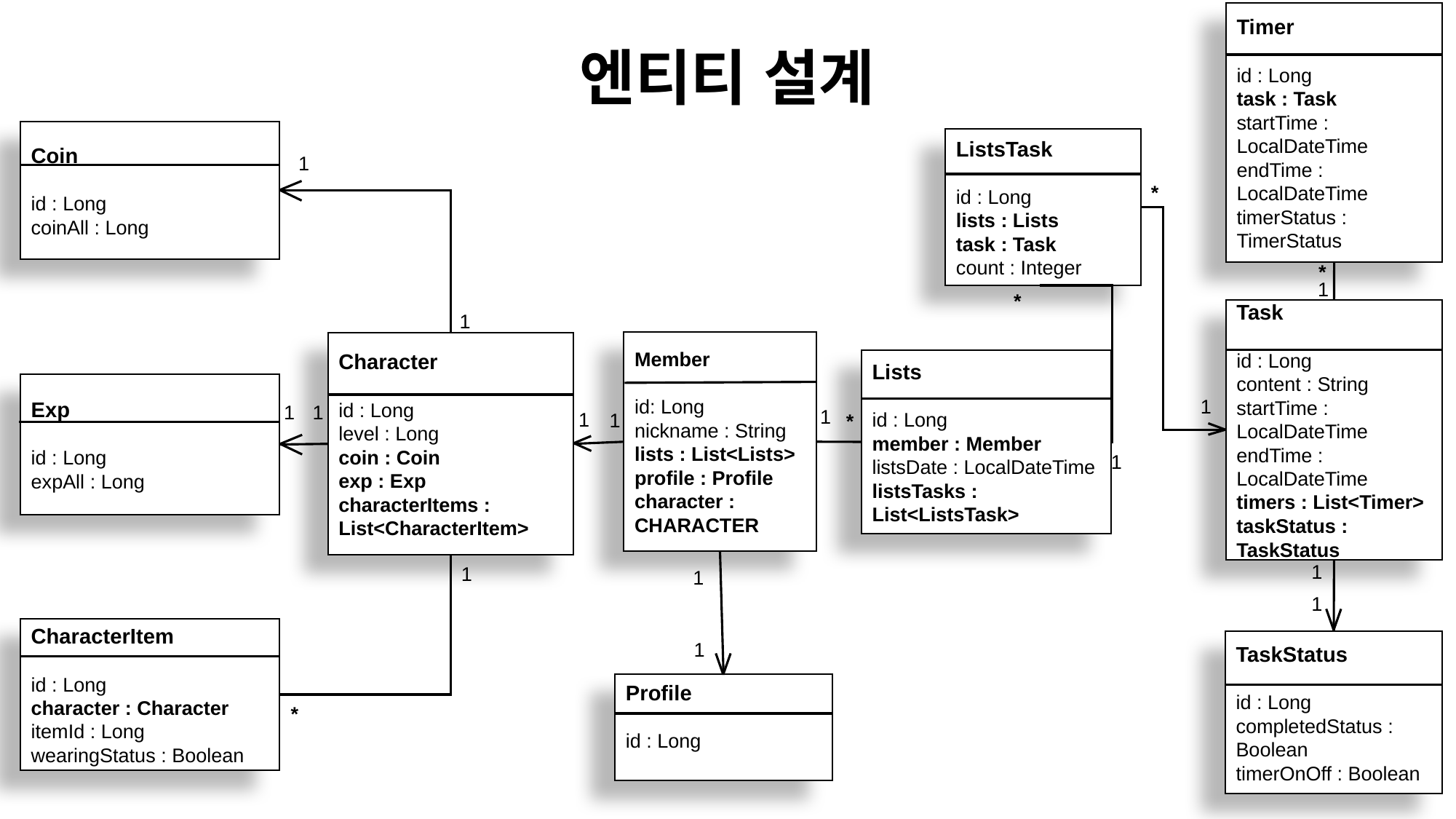

Timer

id : Long
task : Task
startTime : LocalDateTime
endTime : LocalDateTime
timerStatus : TimerStatus
엔티티 설계
Coin

id : Long
coinAll : Long
ListsTask

id : Long
lists : Lists
task : Task
count : Integer
1
*
*
1
*
Task

id : Long
content : String
startTime : LocalDateTime
endTime : LocalDateTime
timers : List<Timer>
taskStatus : TaskStatus
1
Member

id: Long
nickname : String
lists : List<Lists>
profile : Profile
character : CHARACTER
Character

id : Long
level : Long
coin : Coin
exp : Exp
characterItems : List<CharacterItem>
Lists

id : Long
member : Member
listsDate : LocalDateTime
listsTasks : List<ListsTask>
Exp

id : Long
expAll : Long
1
1
1
1
1
1
*
1
1
1
1
1
CharacterItem

id : Long
character : Character
itemId : Long
wearingStatus : Boolean
TaskStatus

id : Long
completedStatus : Boolean
timerOnOff : Boolean
1
Profile

id : Long

*